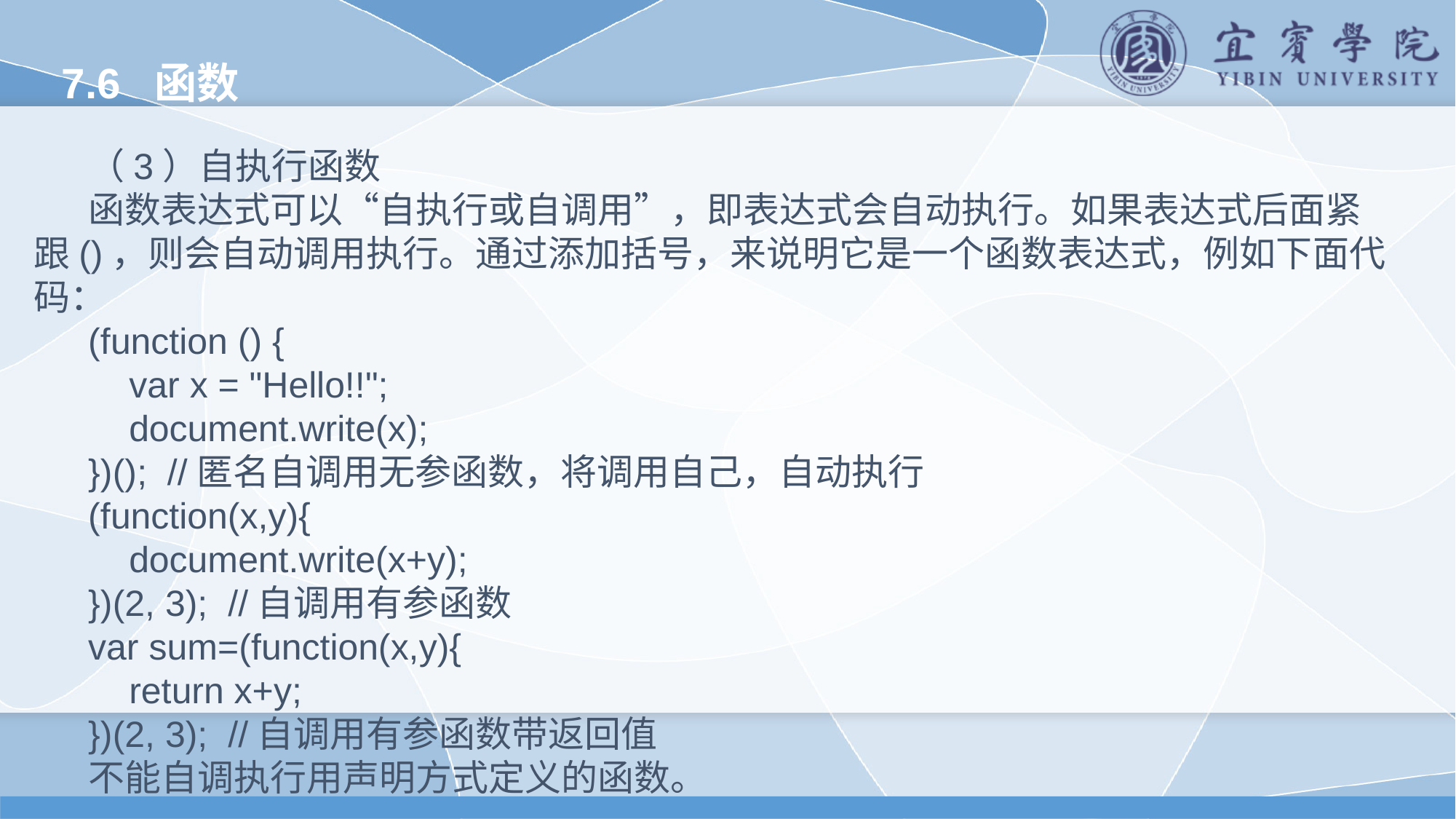

7.6  函数
（3）自执行函数
函数表达式可以“自执行或自调用”，即表达式会自动执行。如果表达式后面紧跟()，则会自动调用执行。通过添加括号，来说明它是一个函数表达式，例如下面代码：
(function () {
    var x = "Hello!!";
    document.write(x);
})();  //匿名自调用无参函数，将调用自己，自动执行
(function(x,y){
    document.write(x+y);
})(2, 3);  //自调用有参函数
var sum=(function(x,y){
    return x+y;
})(2, 3);  //自调用有参函数带返回值
不能自调执行用声明方式定义的函数。